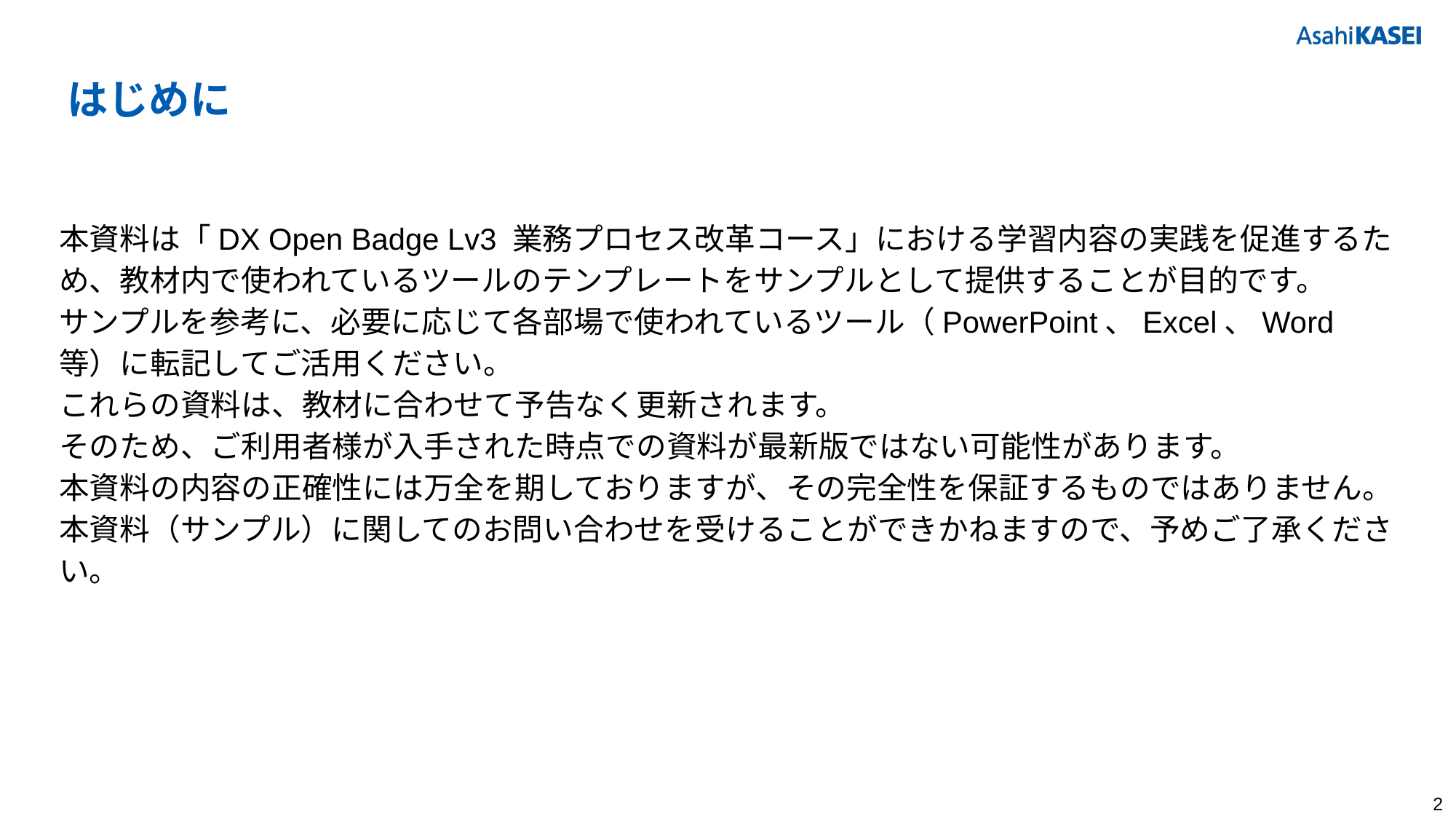

# はじめに
本資料は「DX Open Badge Lv3 業務プロセス改革コース」における学習内容の実践を促進するため、教材内で使われているツールのテンプレートをサンプルとして提供することが目的です。
サンプルを参考に、必要に応じて各部場で使われているツール（PowerPoint、Excel、Word等）に転記してご活用ください。
これらの資料は、教材に合わせて予告なく更新されます。
そのため、ご利用者様が入手された時点での資料が最新版ではない可能性があります。
本資料の内容の正確性には万全を期しておりますが、その完全性を保証するものではありません。
本資料（サンプル）に関してのお問い合わせを受けることができかねますので、予めご了承ください。
2